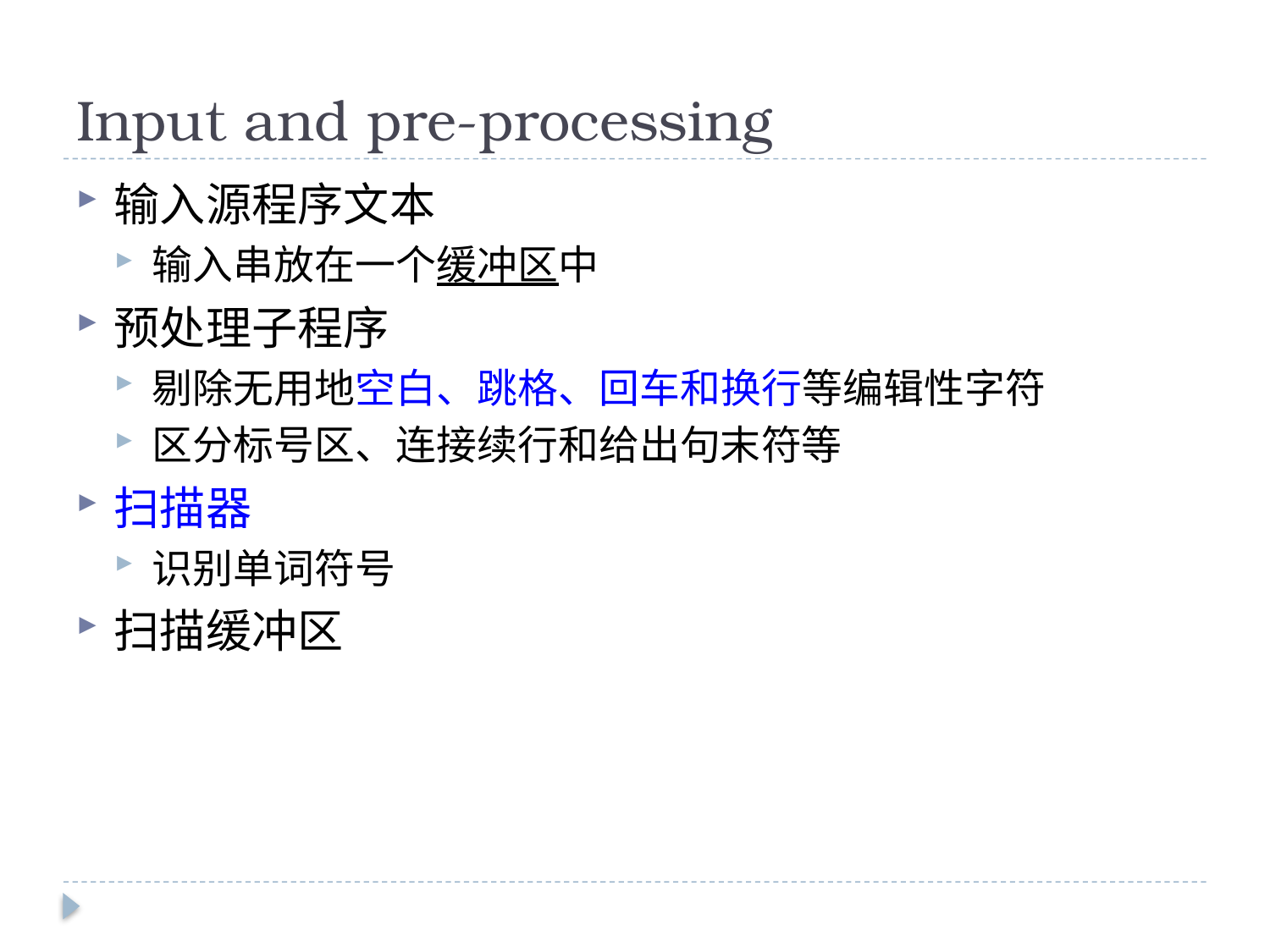

# Input and pre-processing
输入源程序文本
输入串放在一个缓冲区中
预处理子程序
剔除无用地空白、跳格、回车和换行等编辑性字符
区分标号区、连接续行和给出句末符等
扫描器
识别单词符号
扫描缓冲区